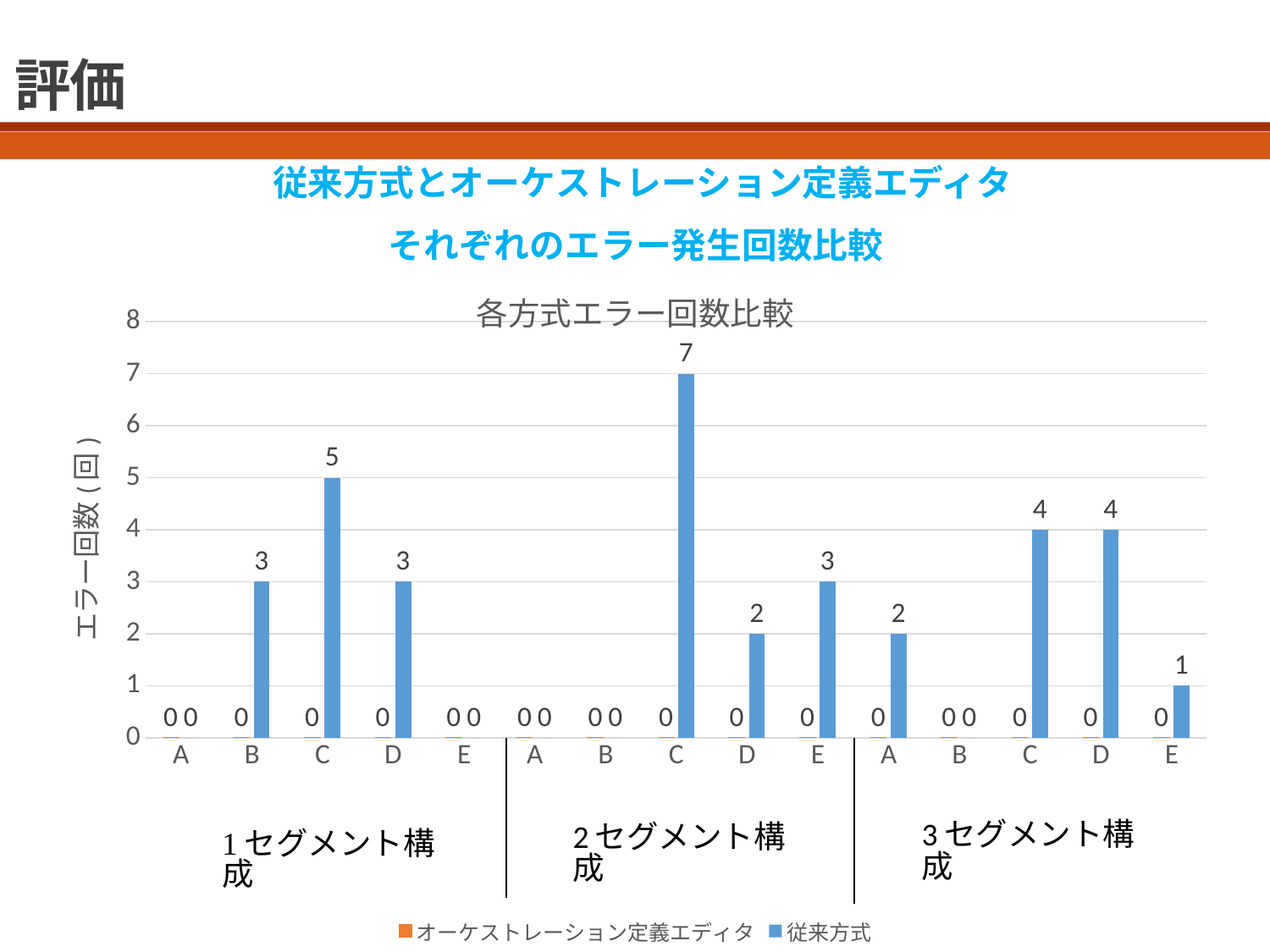

# 評価
従来方式とオーケストレーション定義エディタ
それぞれのエラー発生回数比較

### Chart: 各方式エラー回数比較

| Category | オーケストレーション定義エディタ | 従来方式 |
|---|---|---|
| A | 0.0 | 0.0 |
| B | 0.0 | 3.0 |
| C | 0.0 | 5.0 |
| D | 0.0 | 3.0 |
| E | 0.0 | 0.0 |
| A | 0.0 | 0.0 |
| B | 0.0 | 0.0 |
| C | 0.0 | 7.0 |
| D | 0.0 | 2.0 |
| E | 0.0 | 3.0 |
| A | 0.0 | 2.0 |
| B | 0.0 | 0.0 |
| C | 0.0 | 4.0 |
| D | 0.0 | 4.0 |
| E | 0.0 | 1.0 |